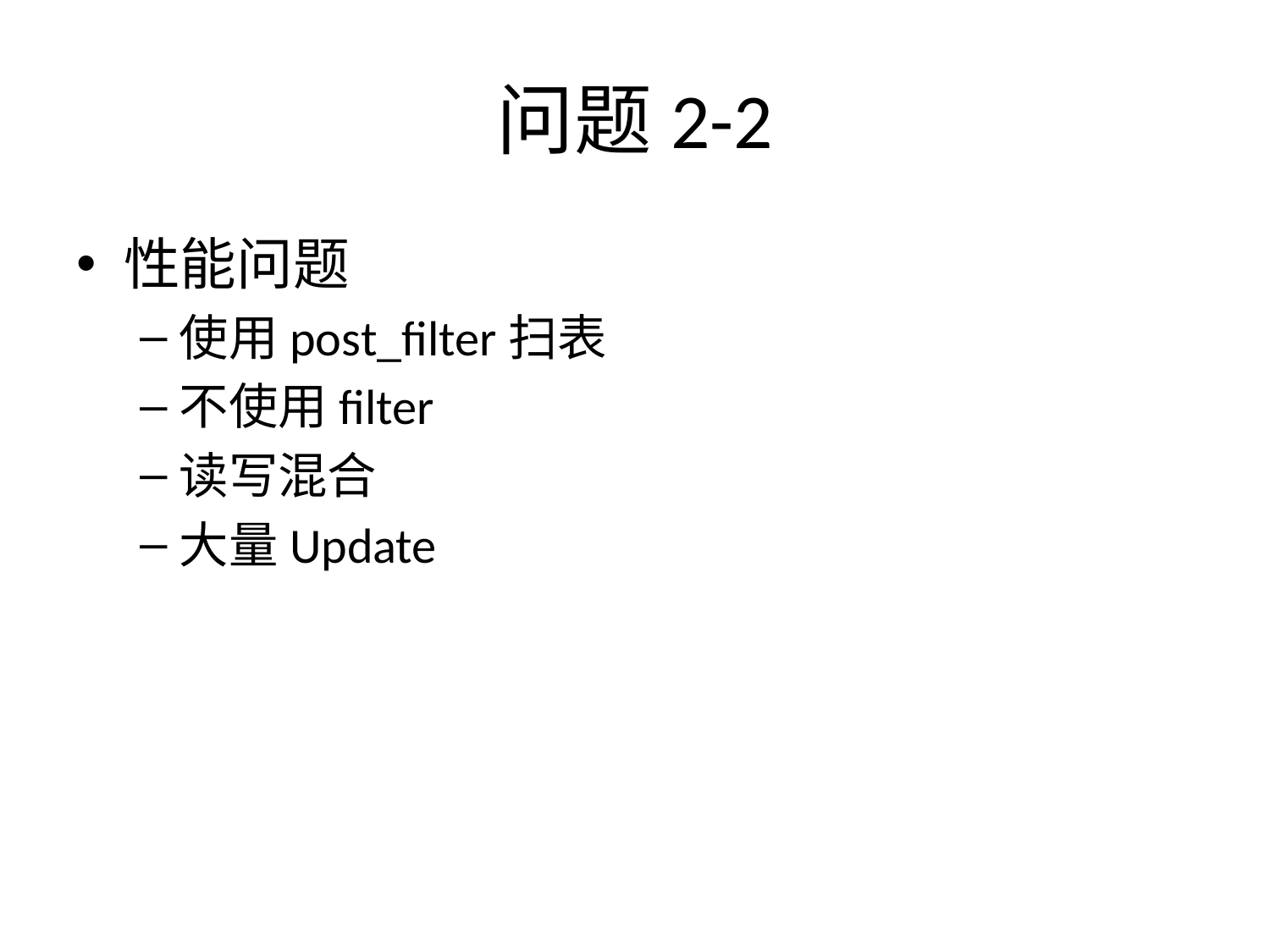

# 问题2-2
性能问题
使用post_filter扫表
不使用filter
读写混合
大量Update